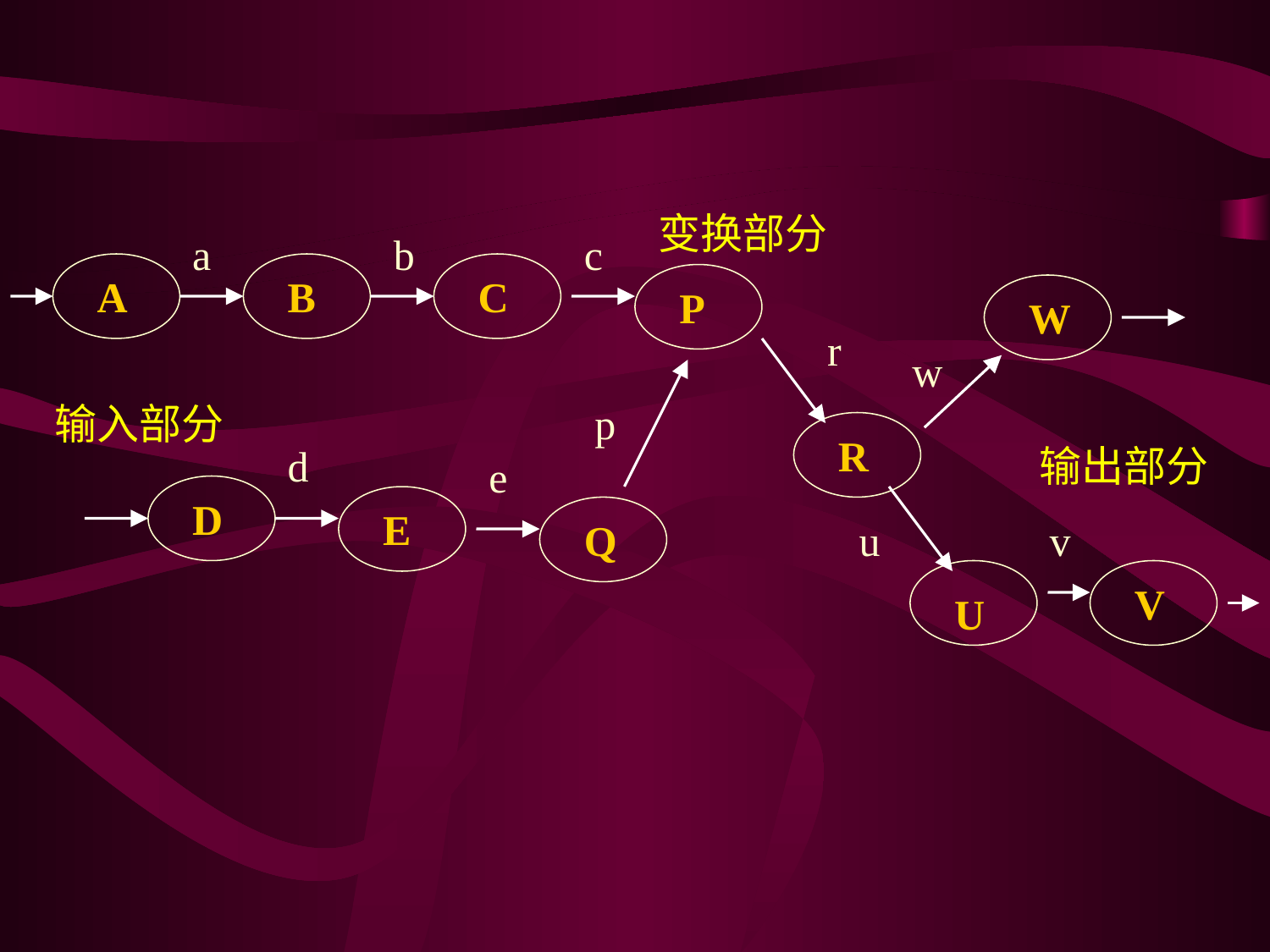

变换部分
a
b
c

A
B
C

P

W

r

w

输入部分
p

R
d
输出部分
e

D

E

Q
u
v

V
U

88